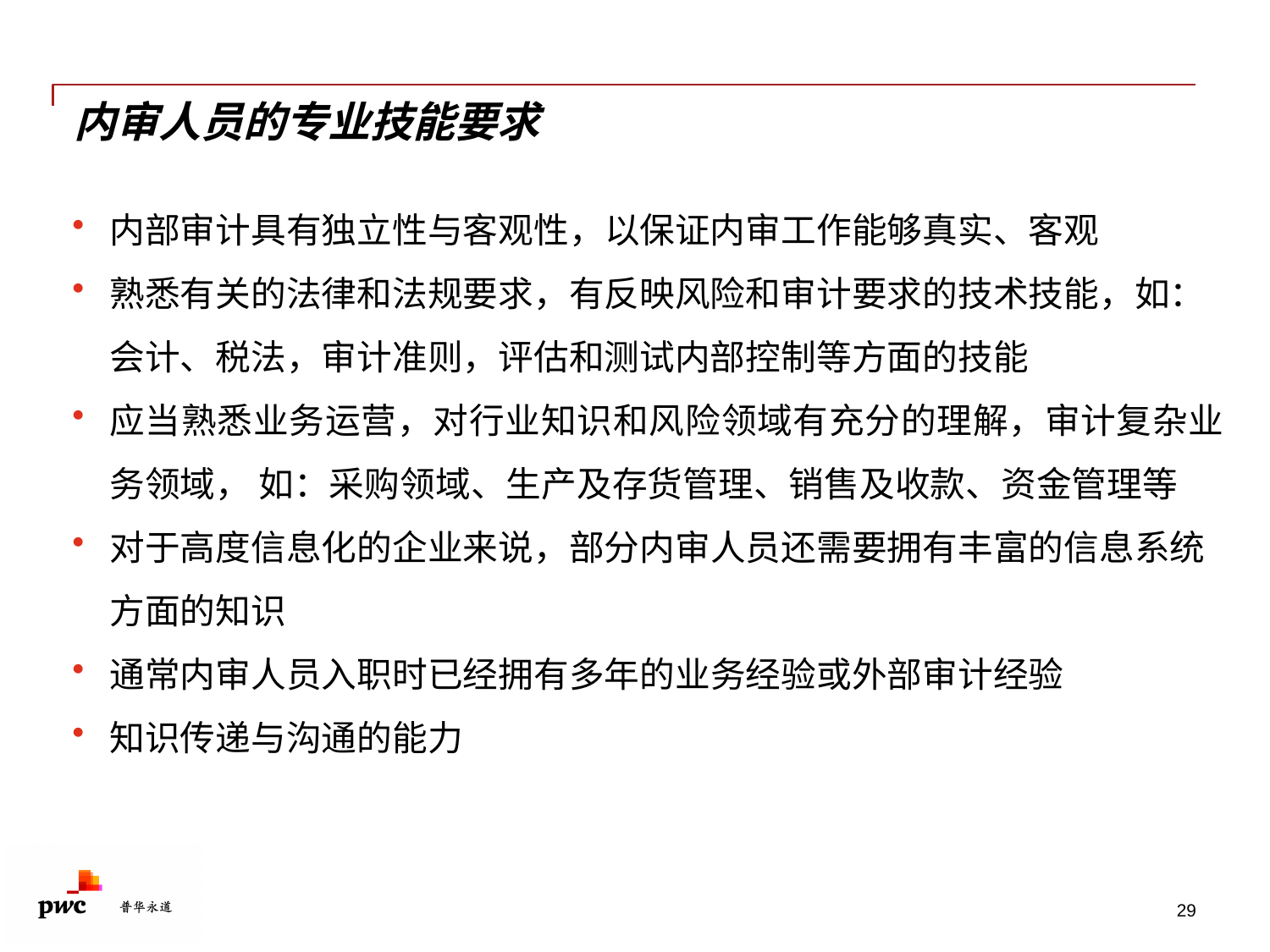

# 内审人员的专业技能要求
内部审计具有独立性与客观性，以保证内审工作能够真实、客观
熟悉有关的法律和法规要求，有反映风险和审计要求的技术技能，如：会计、税法，审计准则，评估和测试内部控制等方面的技能
应当熟悉业务运营，对行业知识和风险领域有充分的理解，审计复杂业务领域， 如：采购领域、生产及存货管理、销售及收款、资金管理等
对于高度信息化的企业来说，部分内审人员还需要拥有丰富的信息系统方面的知识
通常内审人员入职时已经拥有多年的业务经验或外部审计经验
知识传递与沟通的能力

29